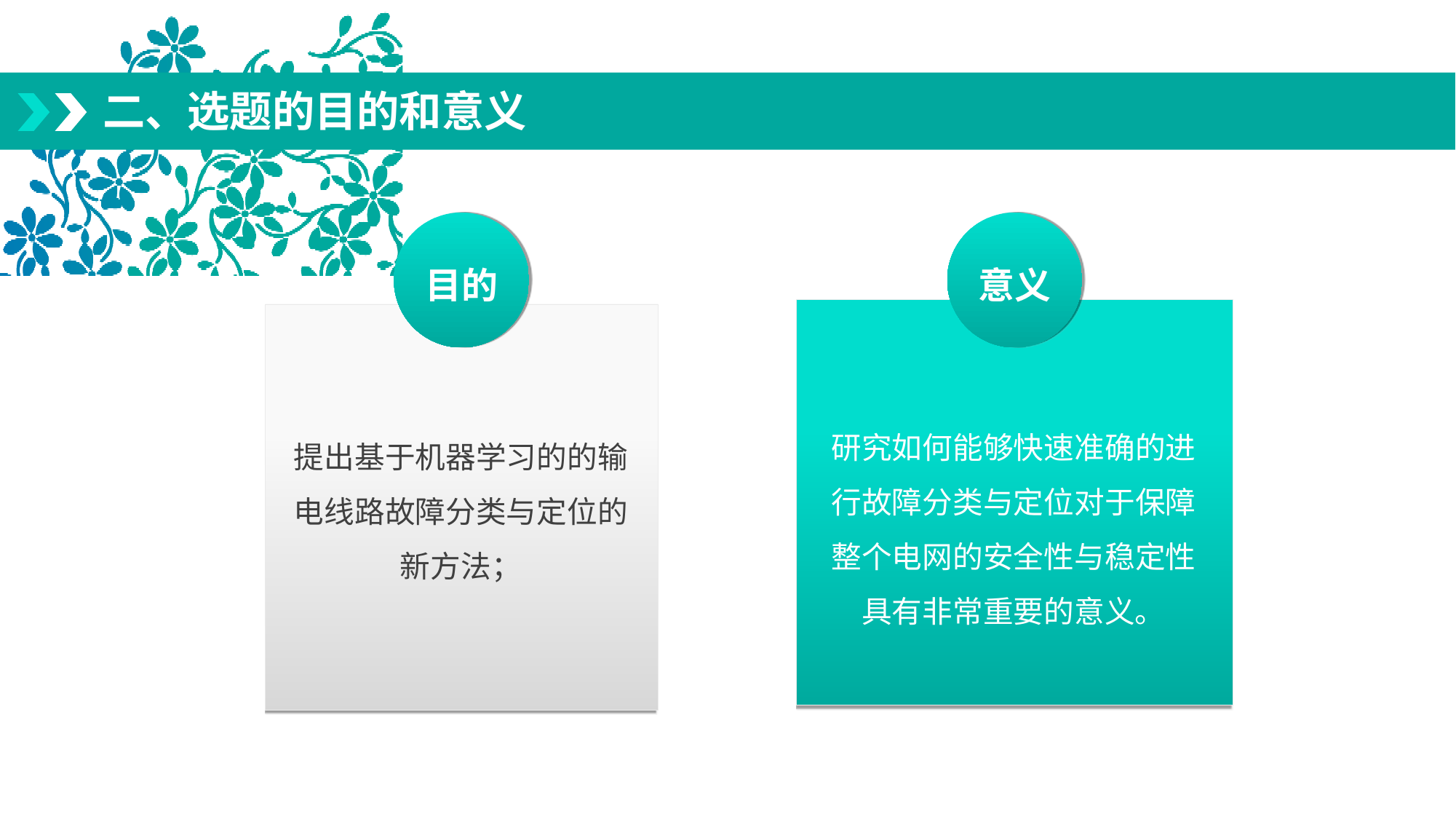

# 二、选题的目的和意义
目的
意义

研究如何能够快速准确的进行故障分类与定位对于保障整个电网的安全性与稳定性具有非常重要的意义。
提出基于机器学习的的输电线路故障分类与定位的新方法；